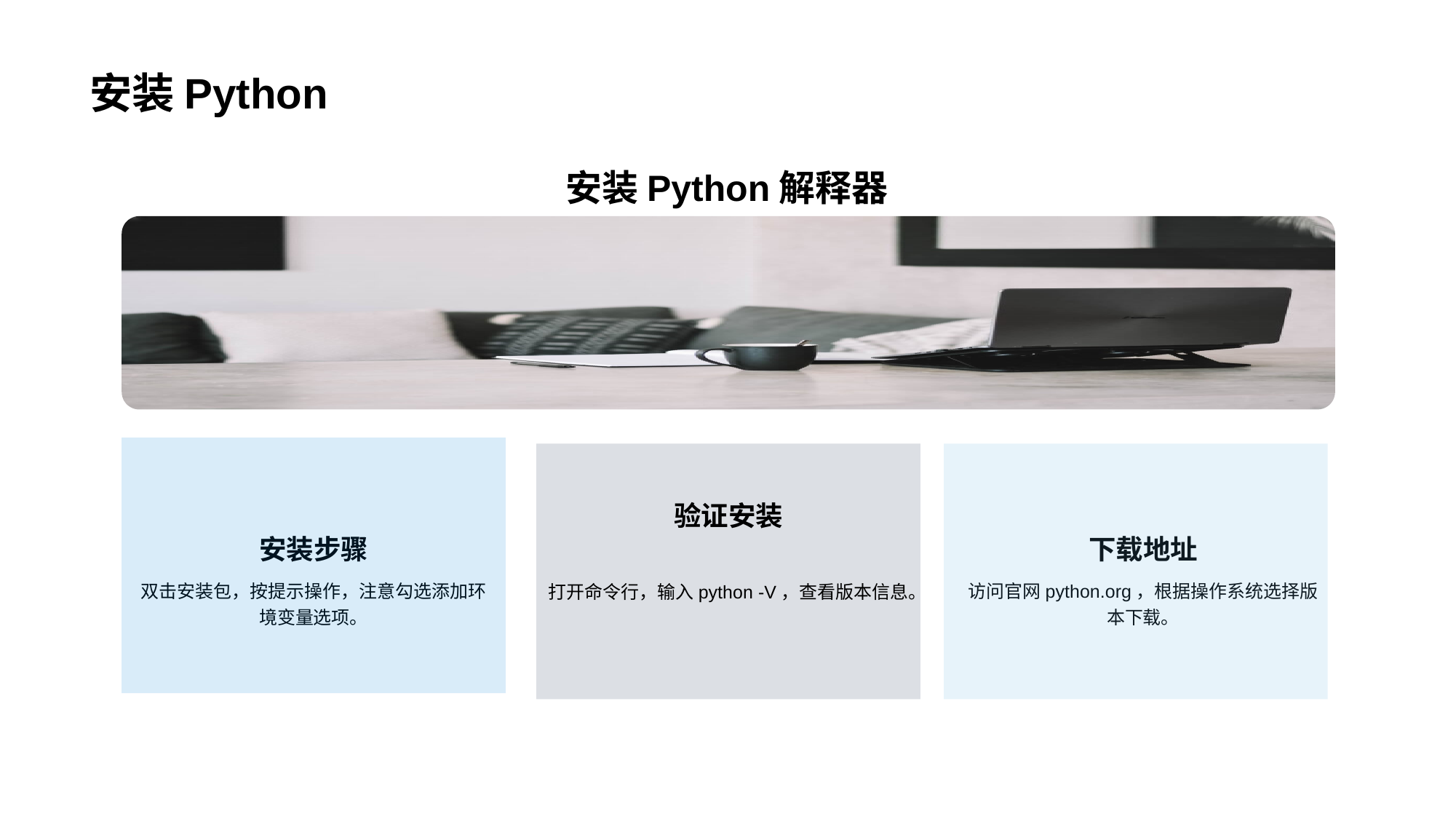

# 安装Python
安装Python解释器

验证安装
打开命令行，输入python -V，查看版本信息。

安装步骤
双击安装包，按提示操作，注意勾选添加环境变量选项。

下载地址
访问官网python.org，根据操作系统选择版本下载。